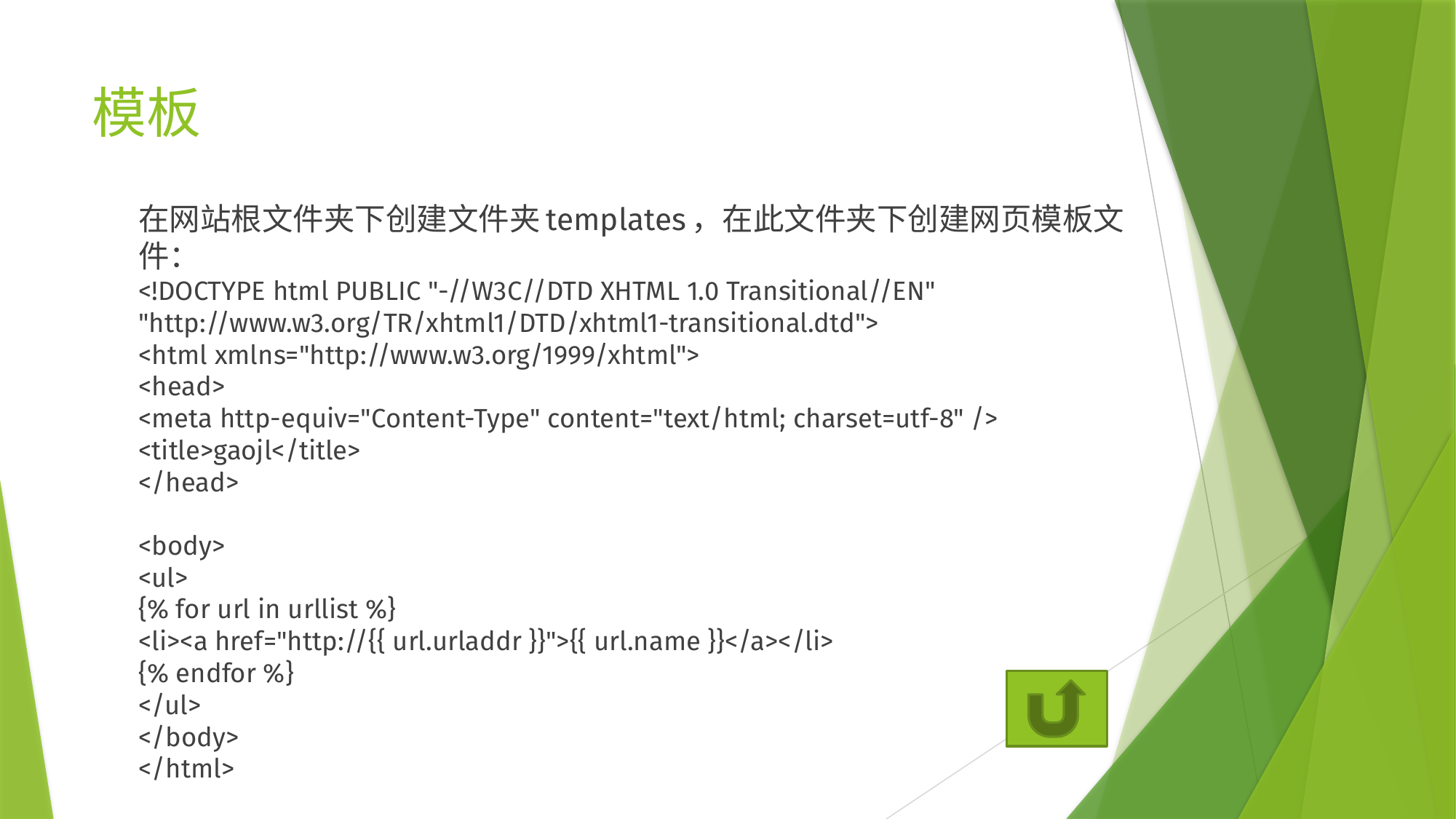

# 模板
在网站根文件夹下创建文件夹templates，在此文件夹下创建网页模板文件：
<!DOCTYPE html PUBLIC "-//W3C//DTD XHTML 1.0 Transitional//EN" "http://www.w3.org/TR/xhtml1/DTD/xhtml1-transitional.dtd">
<html xmlns="http://www.w3.org/1999/xhtml">
<head>
<meta http-equiv="Content-Type" content="text/html; charset=utf-8" />
<title>gaojl</title>
</head>

<body>
<ul>
{% for url in urllist %}
	<li><a href="http://{{ url.urladdr }}">{{ url.name }}</a></li>
{% endfor %}
</ul>
</body>
</html>